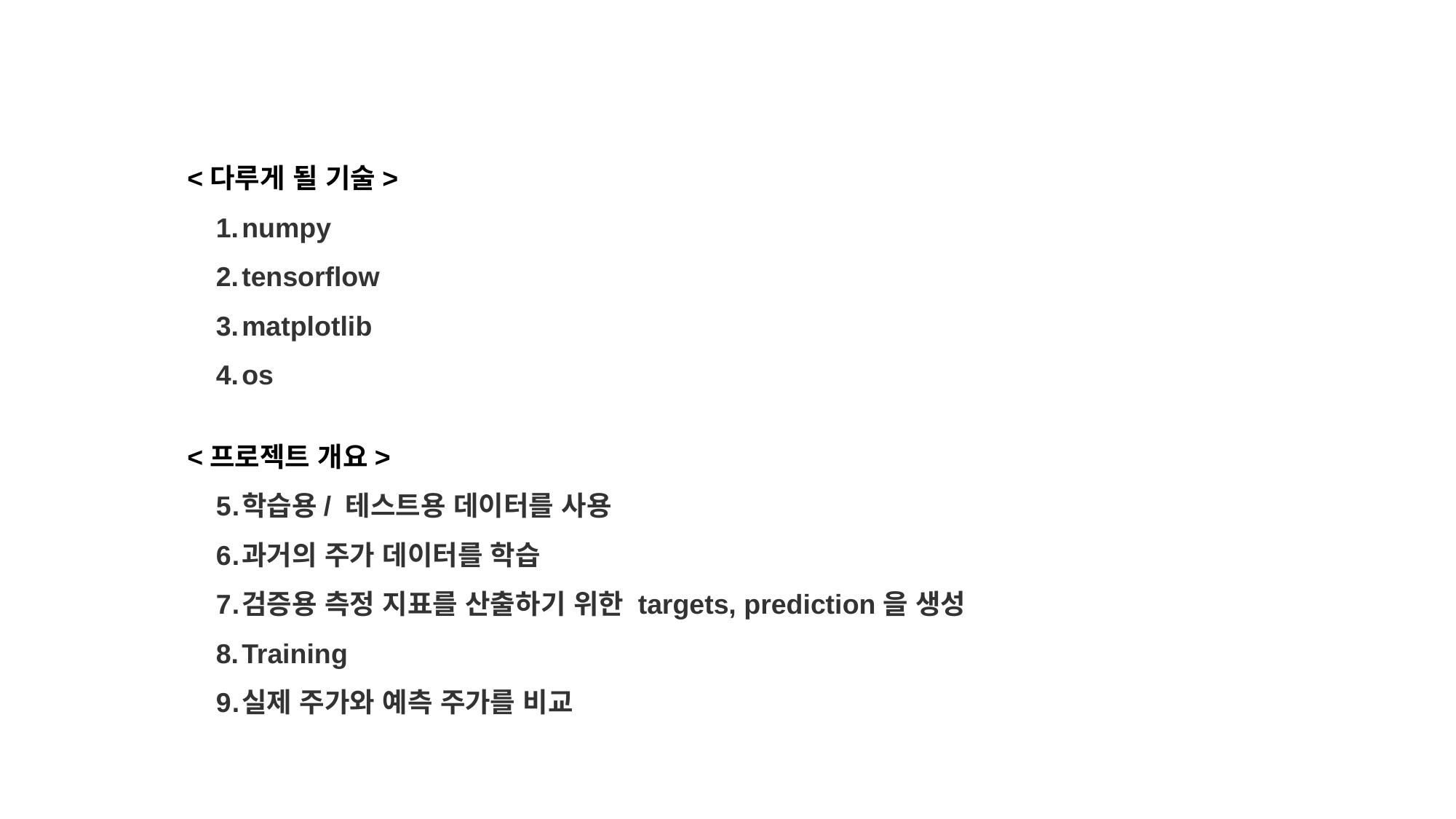

<다루게 될 기술>
numpy
tensorflow
matplotlib
os

<프로젝트 개요>
학습용/ 테스트용 데이터를 사용
과거의 주가 데이터를 학습
검증용 측정 지표를 산출하기 위한 targets, prediction을 생성
Training
실제 주가와 예측 주가를 비교